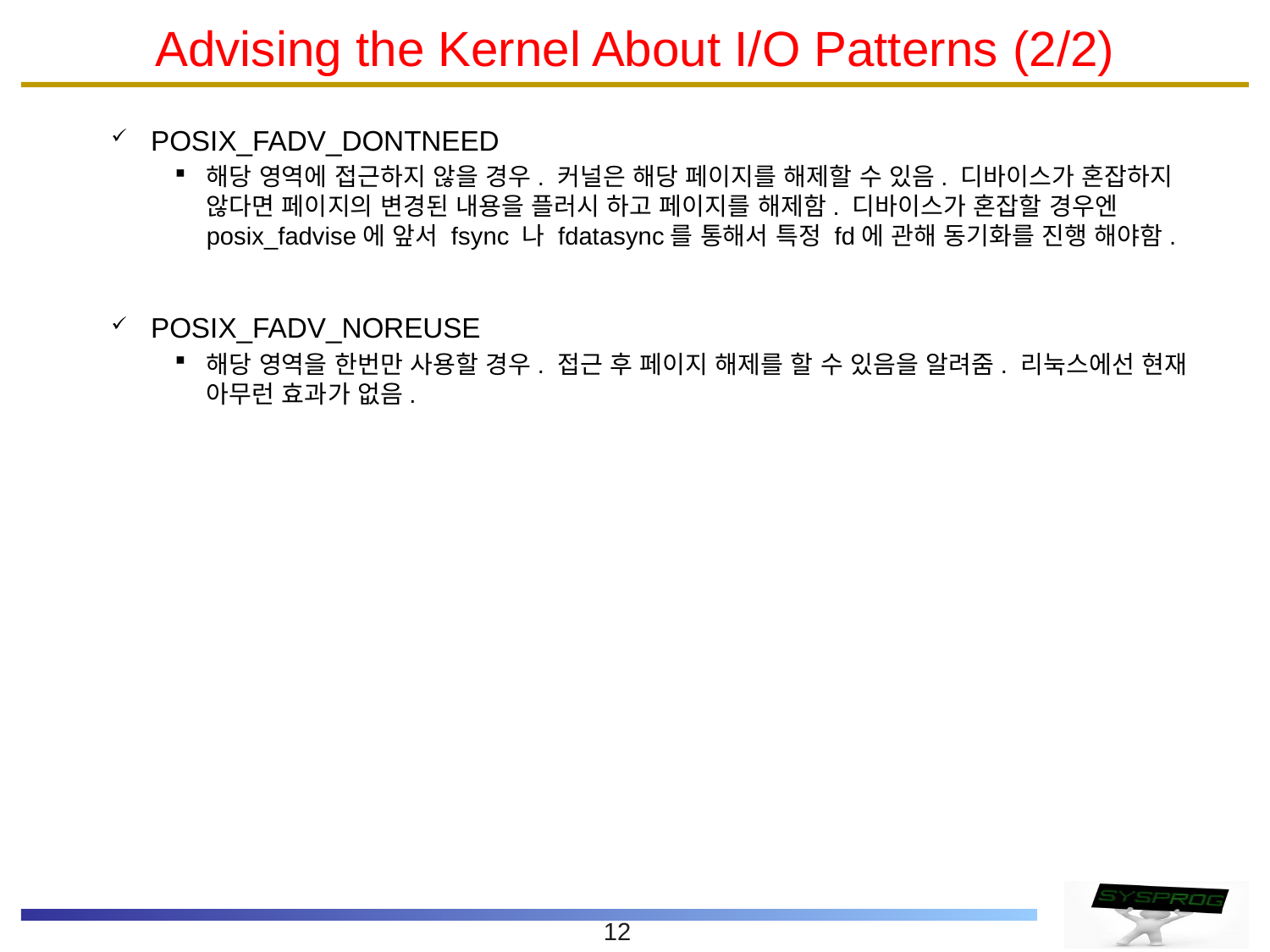

# Advising the Kernel About I/O Patterns (2/2)
POSIX_FADV_DONTNEED
해당 영역에 접근하지 않을 경우. 커널은 해당 페이지를 해제할 수 있음. 디바이스가 혼잡하지 않다면 페이지의 변경된 내용을 플러시 하고 페이지를 해제함. 디바이스가 혼잡할 경우엔 posix_fadvise에 앞서 fsync 나 fdatasync를 통해서 특정 fd에 관해 동기화를 진행 해야함.

POSIX_FADV_NOREUSE
해당 영역을 한번만 사용할 경우. 접근 후 페이지 해제를 할 수 있음을 알려줌. 리눅스에선 현재 아무런 효과가 없음.

12